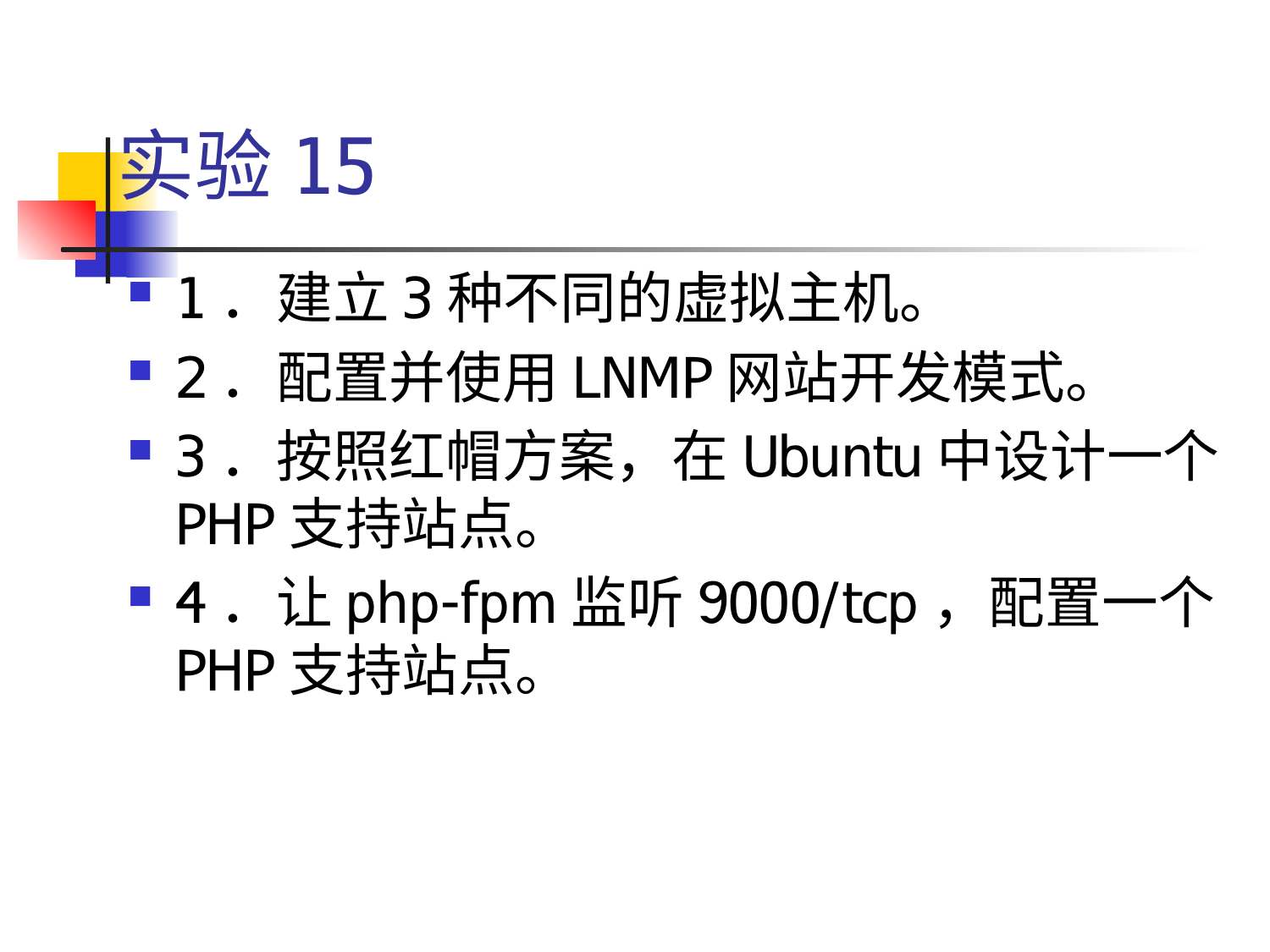

# 实验15
1．建立3种不同的虚拟主机。
2．配置并使用LNMP网站开发模式。
3．按照红帽方案，在Ubuntu中设计一个PHP支持站点。
4．让php-fpm监听9000/tcp，配置一个PHP支持站点。